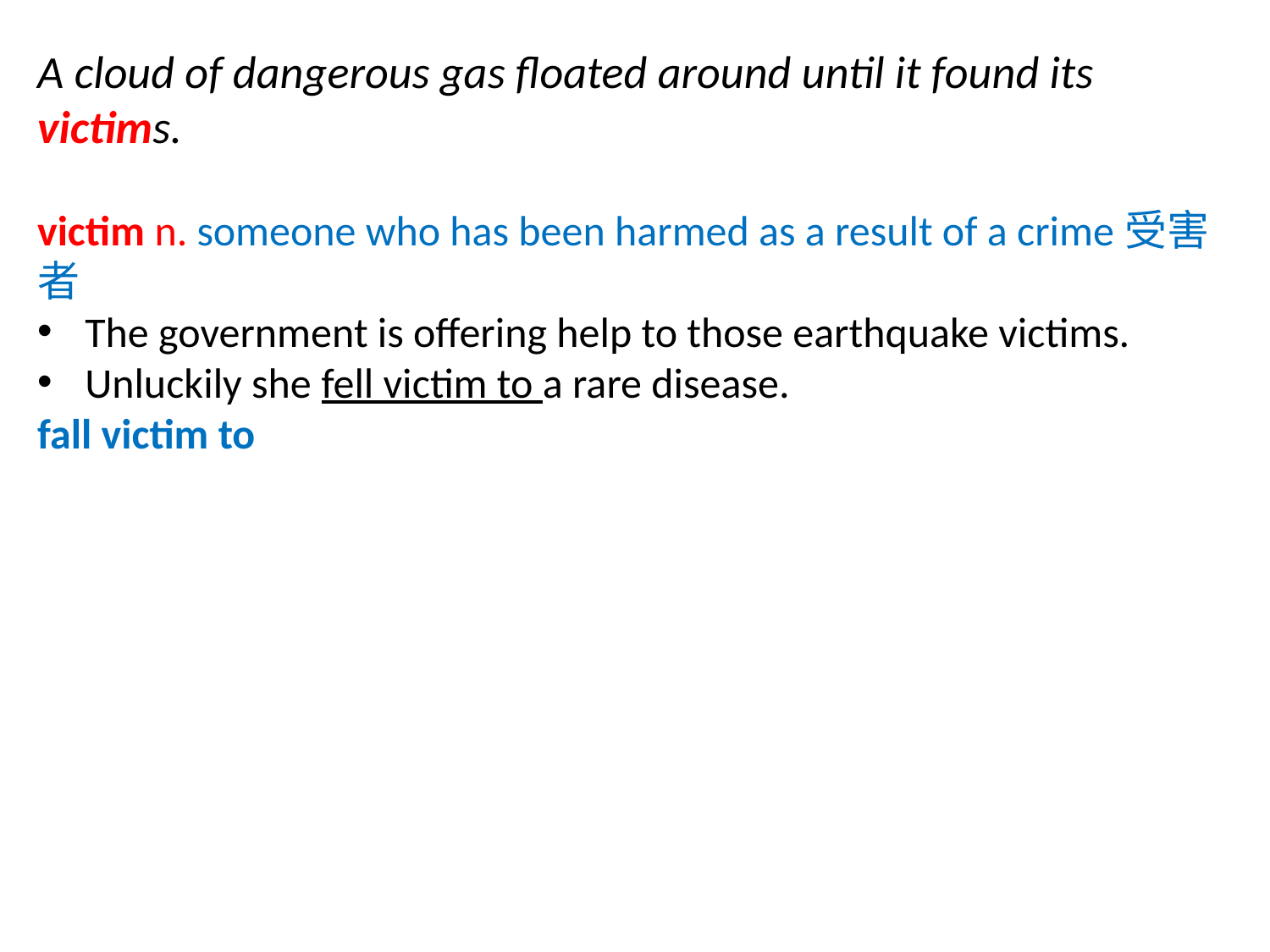

A cloud of dangerous gas floated around until it found its victims.

victim n. someone who has been harmed as a result of a crime受害者
The government is offering help to those earthquake victims.
Unluckily she fell victim to a rare disease.
fall victim to